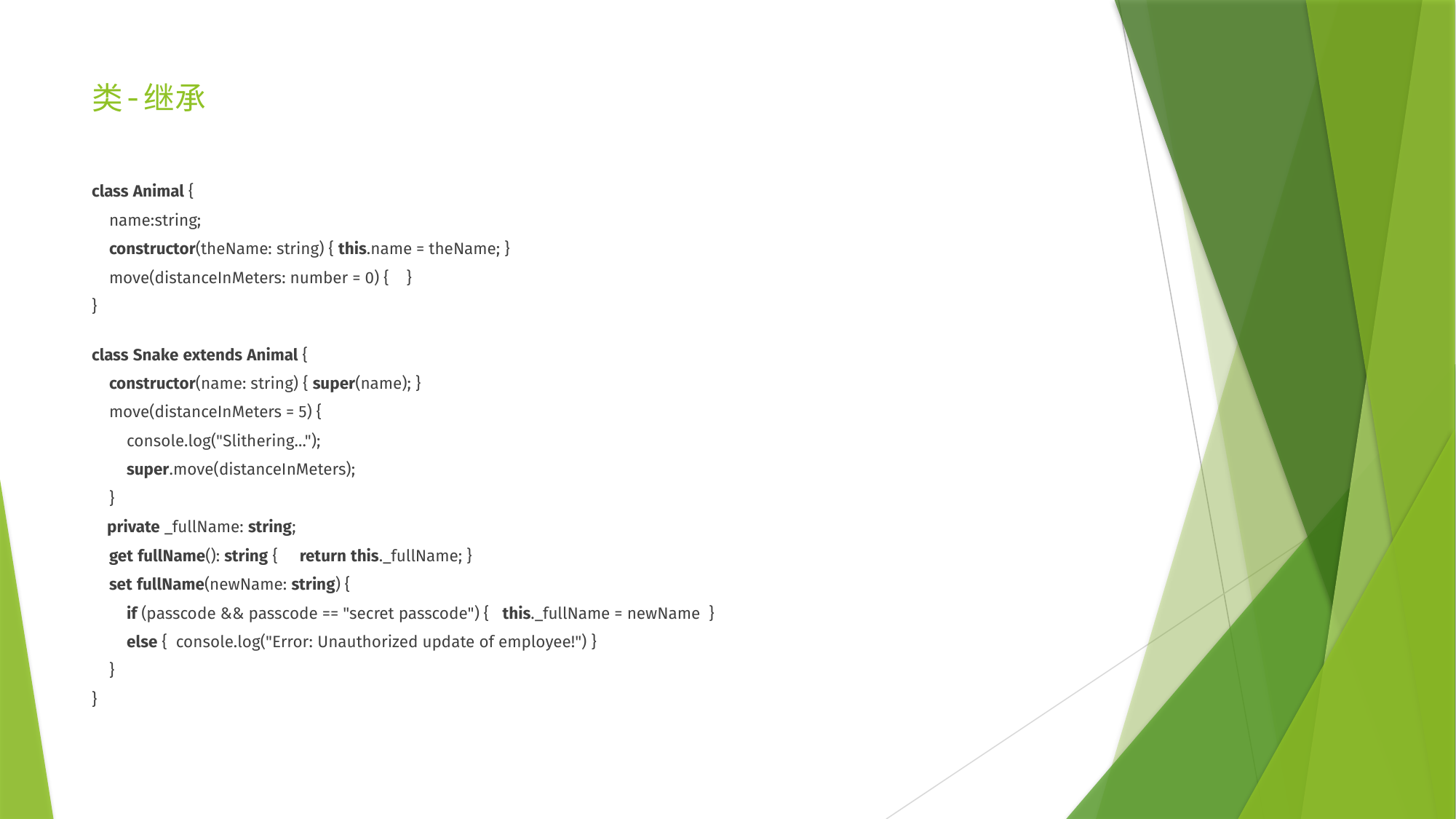

# 类-继承
class Animal {
    name:string;
    constructor(theName: string) { this.name = theName; }
    move(distanceInMeters: number = 0) {    }
}
class Snake extends Animal {
    constructor(name: string) { super(name); }
    move(distanceInMeters = 5) {
        console.log("Slithering...");
        super.move(distanceInMeters);
    }
    private _fullName: string;
    get fullName(): string {     return this._fullName; }
    set fullName(newName: string) {
        if (passcode && passcode == "secret passcode") {   this._fullName = newName  }
        else {  console.log("Error: Unauthorized update of employee!") }
    }
}